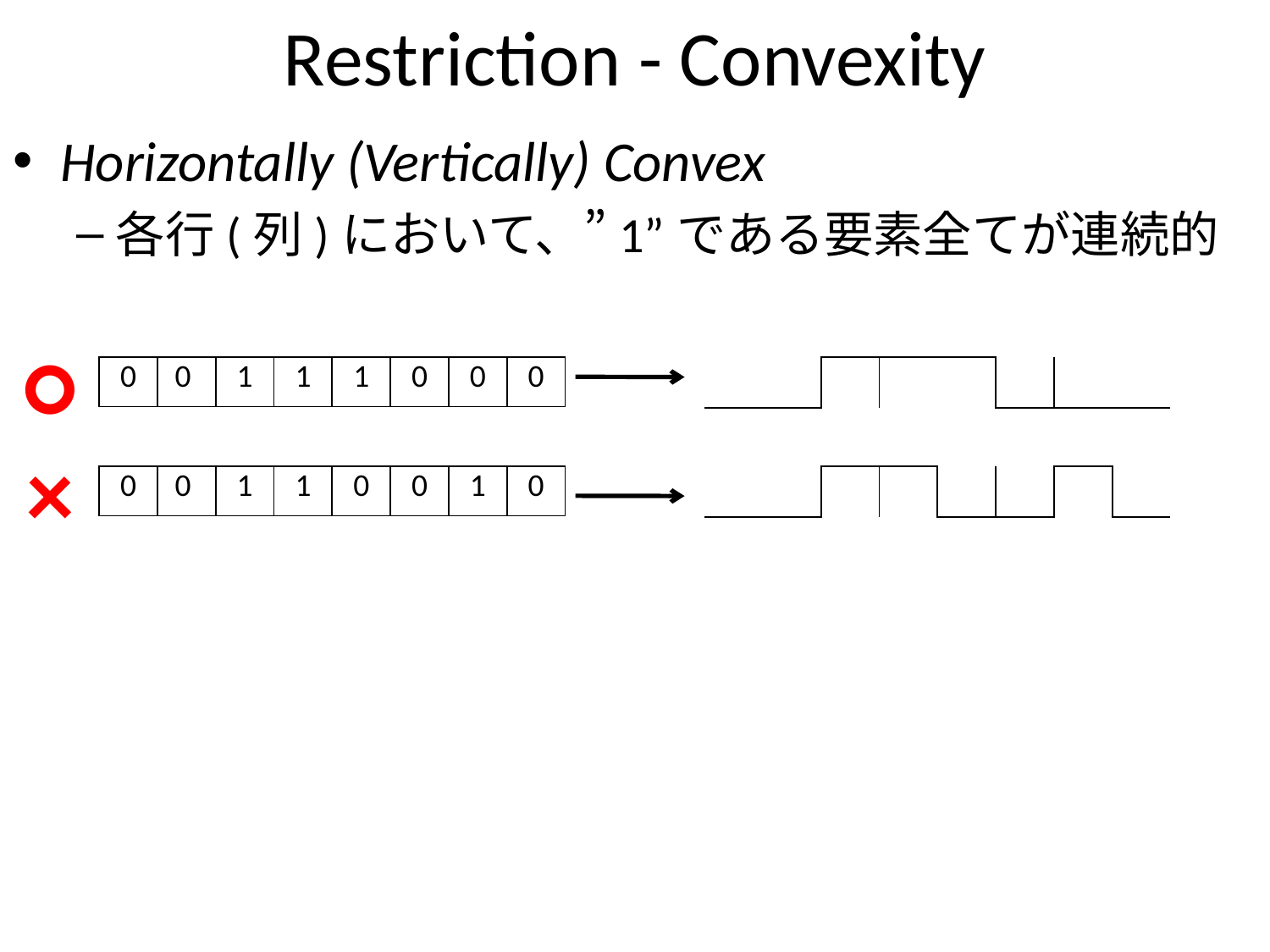

# Restriction - Convexity
Horizontally (Vertically) Convex
各行(列)において、”1”である要素全てが連続的
○
| 0 | 0 | 1 | 1 | 1 | 0 | 0 | 0 |
| --- | --- | --- | --- | --- | --- | --- | --- |
|  |  |  |  |  |  |  |  |
| --- | --- | --- | --- | --- | --- | --- | --- |
×
| 0 | 0 | 1 | 1 | 0 | 0 | 1 | 0 |
| --- | --- | --- | --- | --- | --- | --- | --- |
|  |  |  |  |  |  |  |  |
| --- | --- | --- | --- | --- | --- | --- | --- |